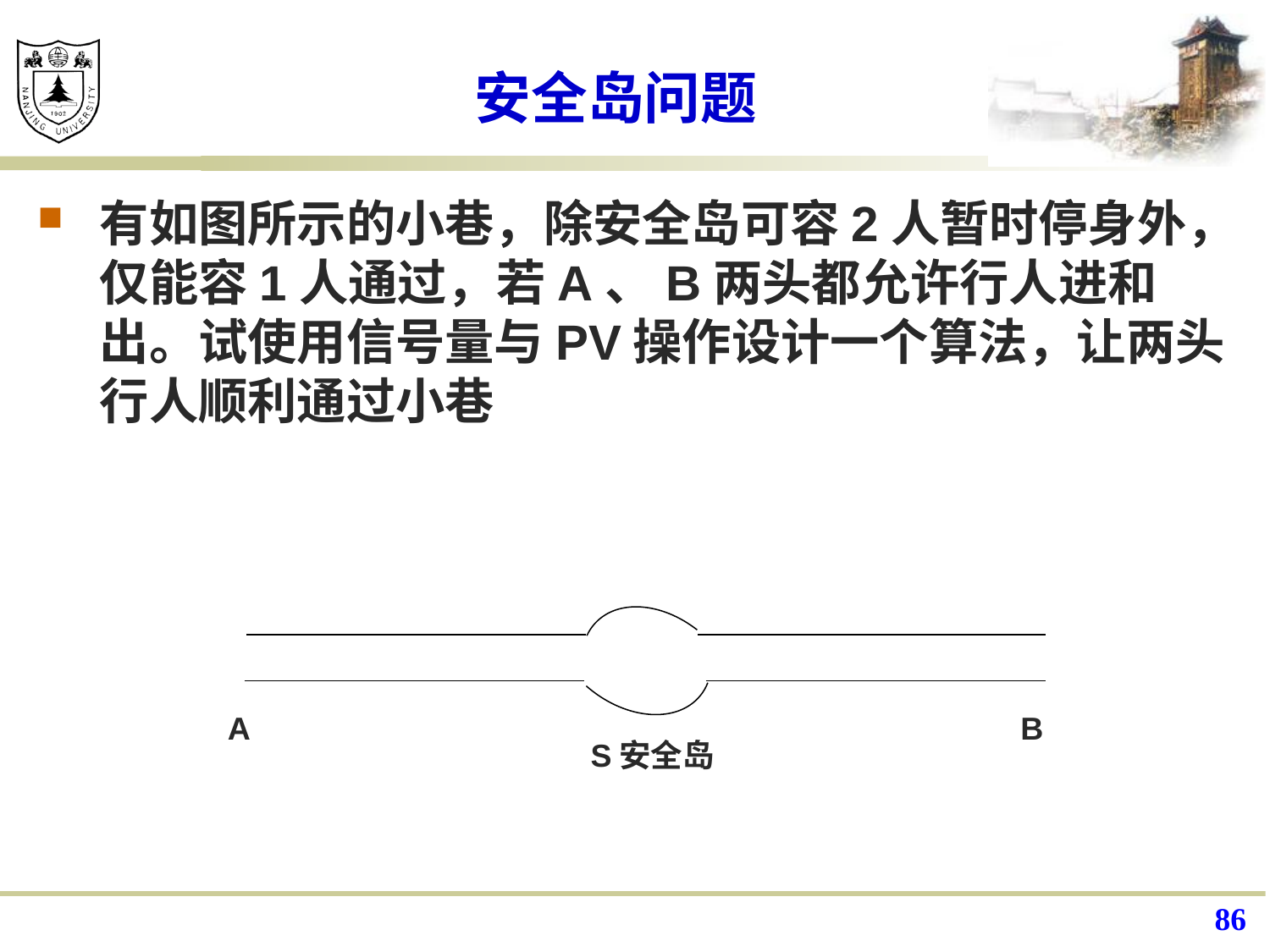

# 安全岛问题
有如图所示的小巷，除安全岛可容2人暂时停身外，仅能容1人通过，若A、B两头都允许行人进和出。试使用信号量与PV操作设计一个算法，让两头行人顺利通过小巷

A
B
S安全岛
86